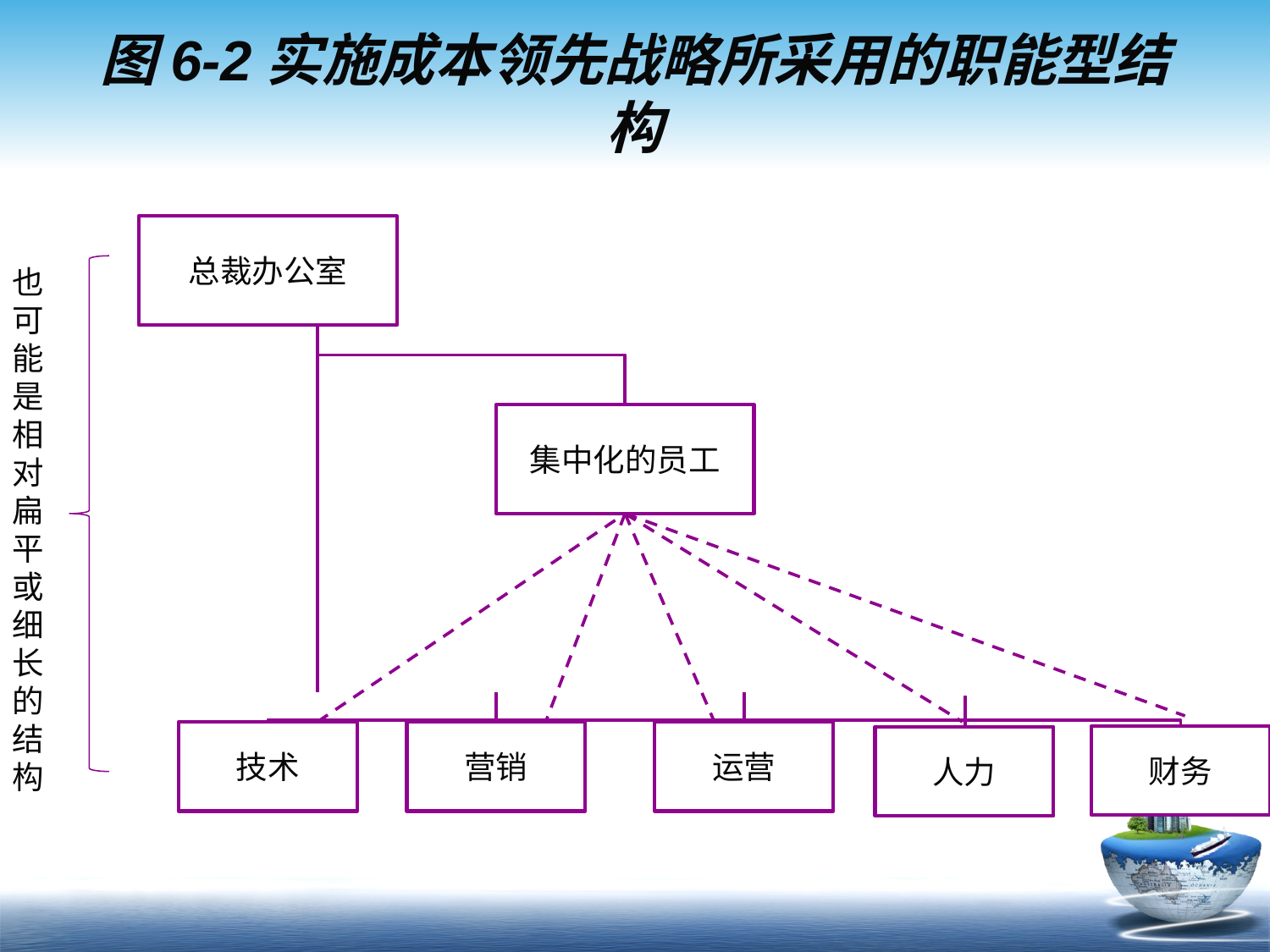

# 图6-2实施成本领先战略所采用的职能型结构
总裁办公室
也
可能是相对扁平或细长的结构

集中化的员工
技术
营销
运营
财务
人力